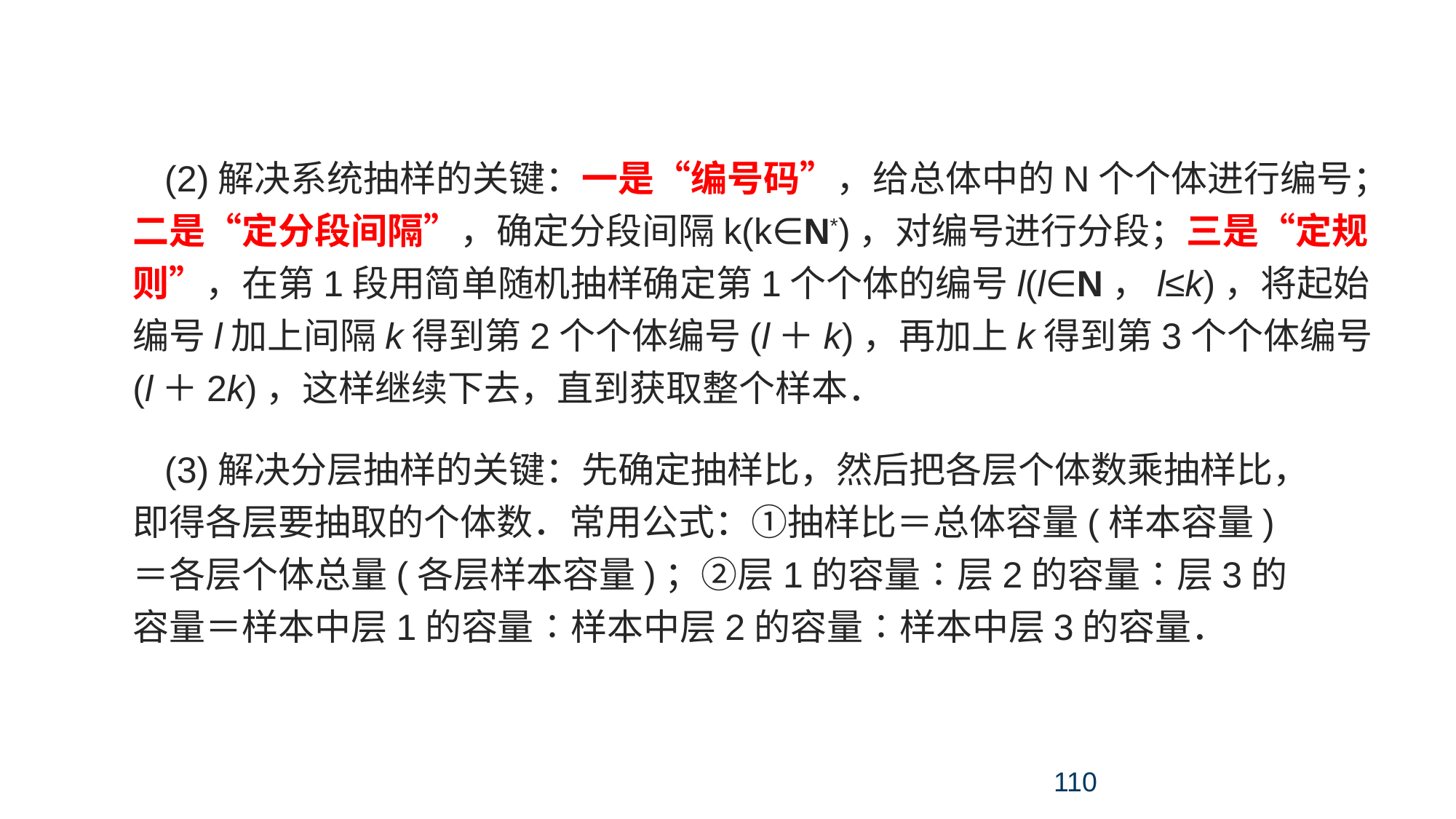

考点四  统计与统计案例
(2)解决系统抽样的关键：一是“编号码”，给总体中的N个个体进行编号；二是“定分段间隔”，确定分段间隔k(k∈N*)，对编号进行分段；三是“定规则”，在第1段用简单随机抽样确定第1个个体的编号l(l∈N，l≤k)，将起始编号l加上间隔k得到第2个个体编号(l＋k)，再加上k得到第3个个体编号(l＋2k)，这样继续下去，直到获取整个样本．
(3)解决分层抽样的关键：先确定抽样比，然后把各层个体数乘抽样比，即得各层要抽取的个体数．常用公式：①抽样比＝总体容量(样本容量)＝各层个体总量(各层样本容量)；②层1的容量∶层2的容量∶层3的容量＝样本中层1的容量∶样本中层2的容量∶样本中层3的容量．
110